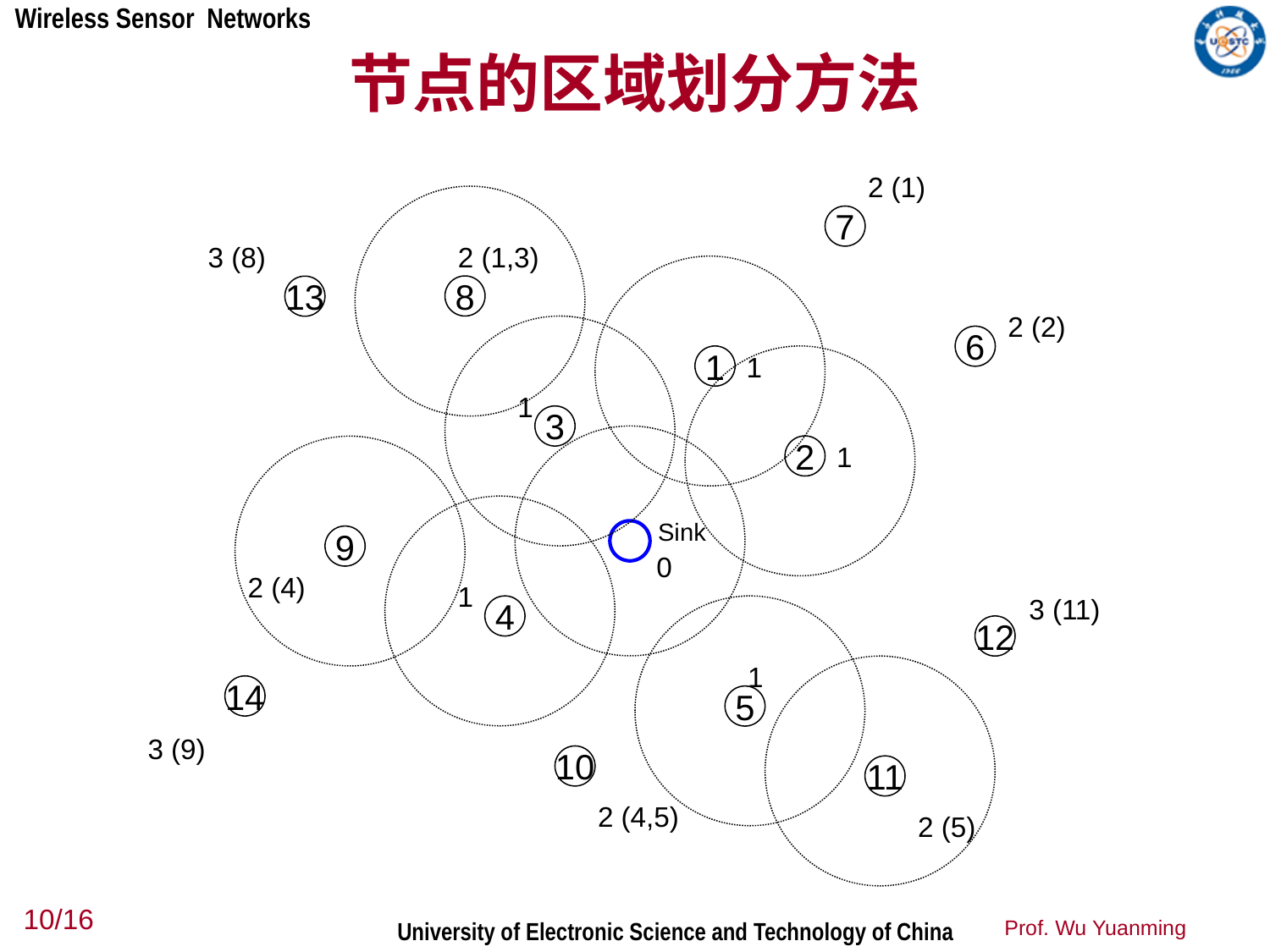

# 节点的区域划分方法
2 (1)

7
3 (8)
2 (1,3)

8
13
2 (2)

6
1

1
1
3

1
2

Sink

9
0
2 (4)
1
3 (11)
4

12
1

14
5
3 (9)
10
11
2 (4,5)
2 (5)
10/16
Prof. Wu Yuanming